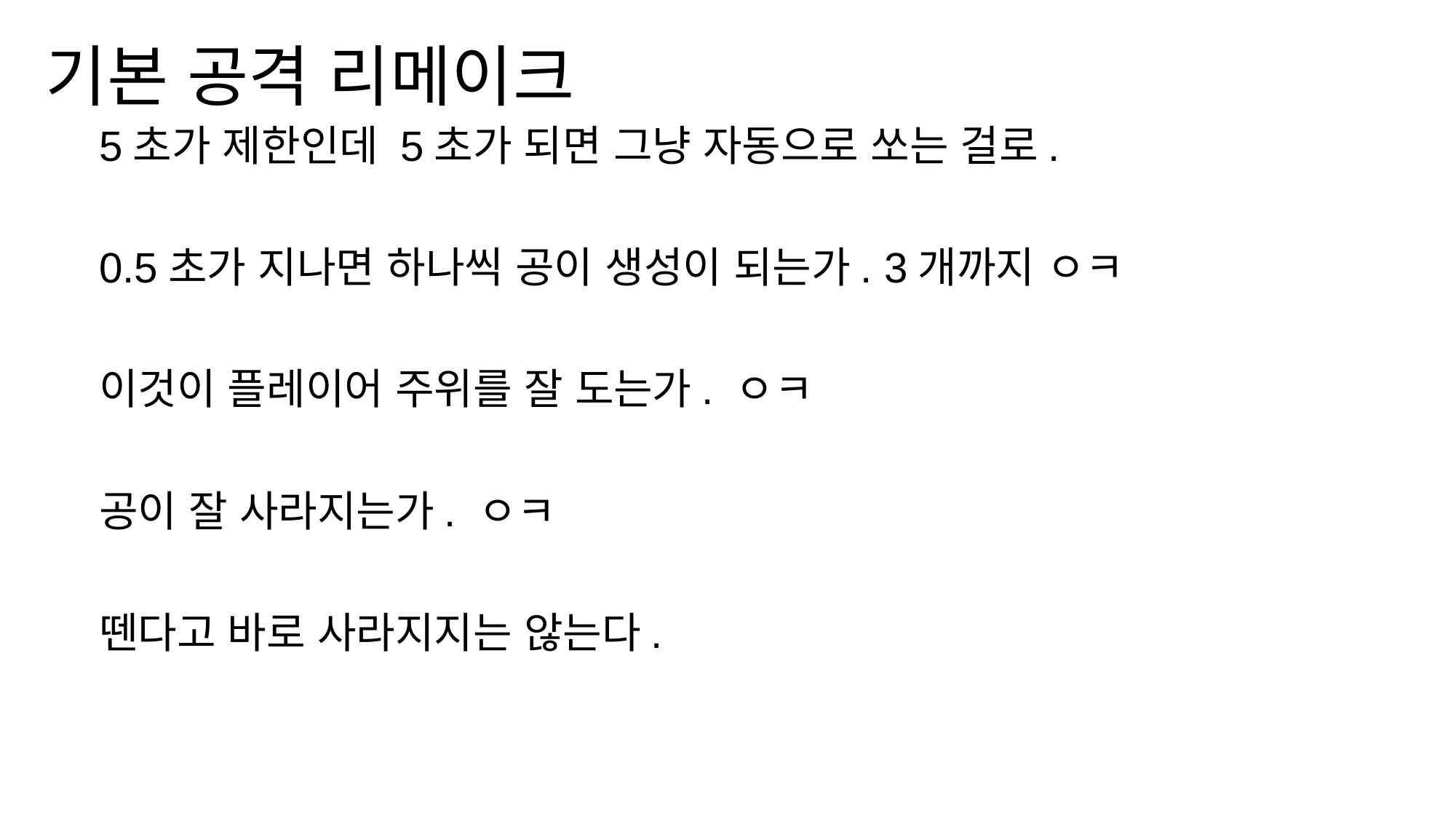

# 기본 공격 리메이크
5초가 제한인데 5초가 되면 그냥 자동으로 쏘는 걸로.

0.5초가 지나면 하나씩 공이 생성이 되는가. 3개까지 ㅇㅋ

이것이 플레이어 주위를 잘 도는가. ㅇㅋ

공이 잘 사라지는가. ㅇㅋ

뗀다고 바로 사라지지는 않는다.